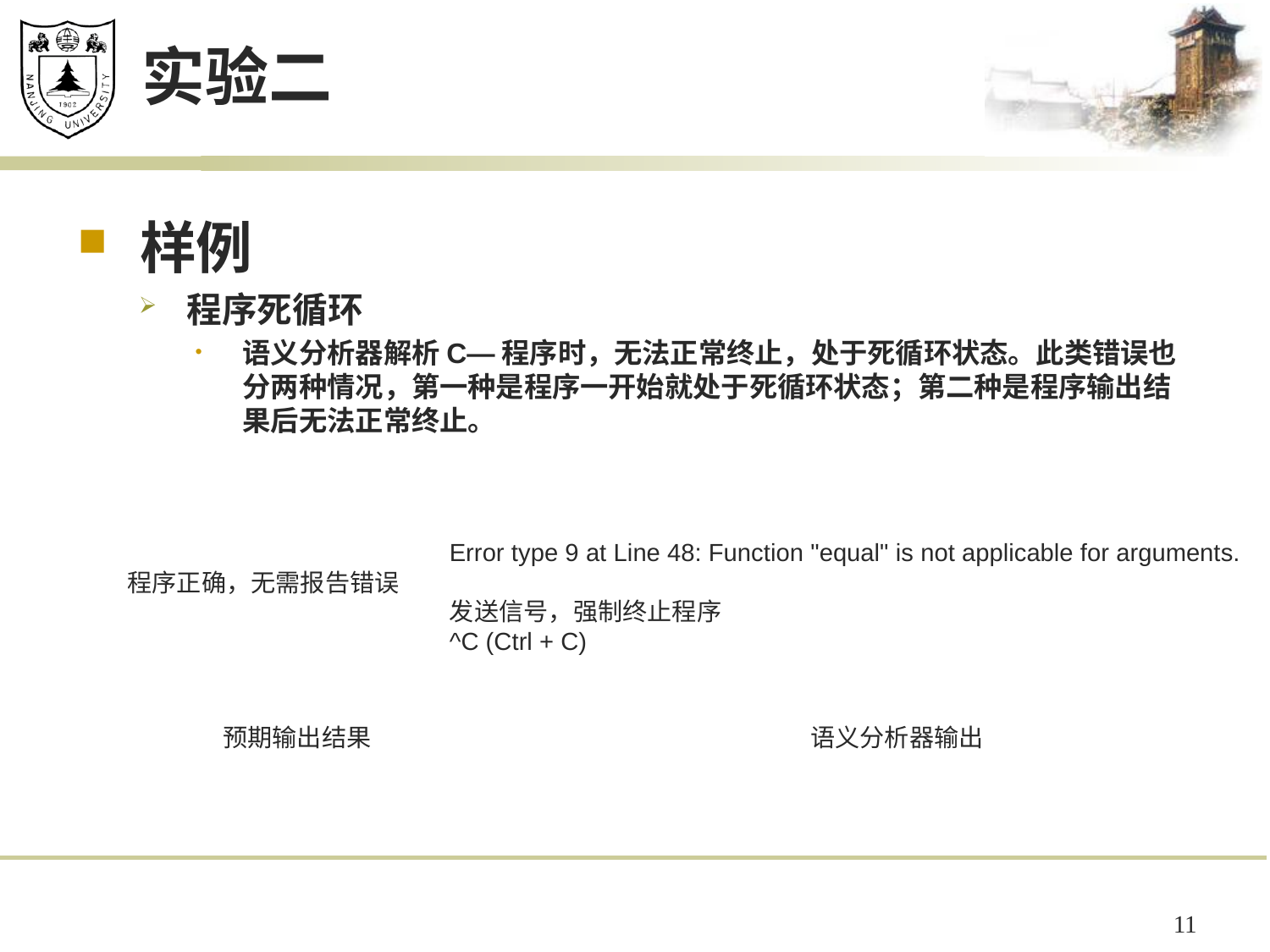

# 实验二
样例
程序死循环
语义分析器解析C—程序时，无法正常终止，处于死循环状态。此类错误也分两种情况，第一种是程序一开始就处于死循环状态；第二种是程序输出结果后无法正常终止。
Error type 9 at Line 48: Function "equal" is not applicable for arguments.

发送信号，强制终止程序
^C (Ctrl + C)
程序正确，无需报告错误
预期输出结果
语义分析器输出